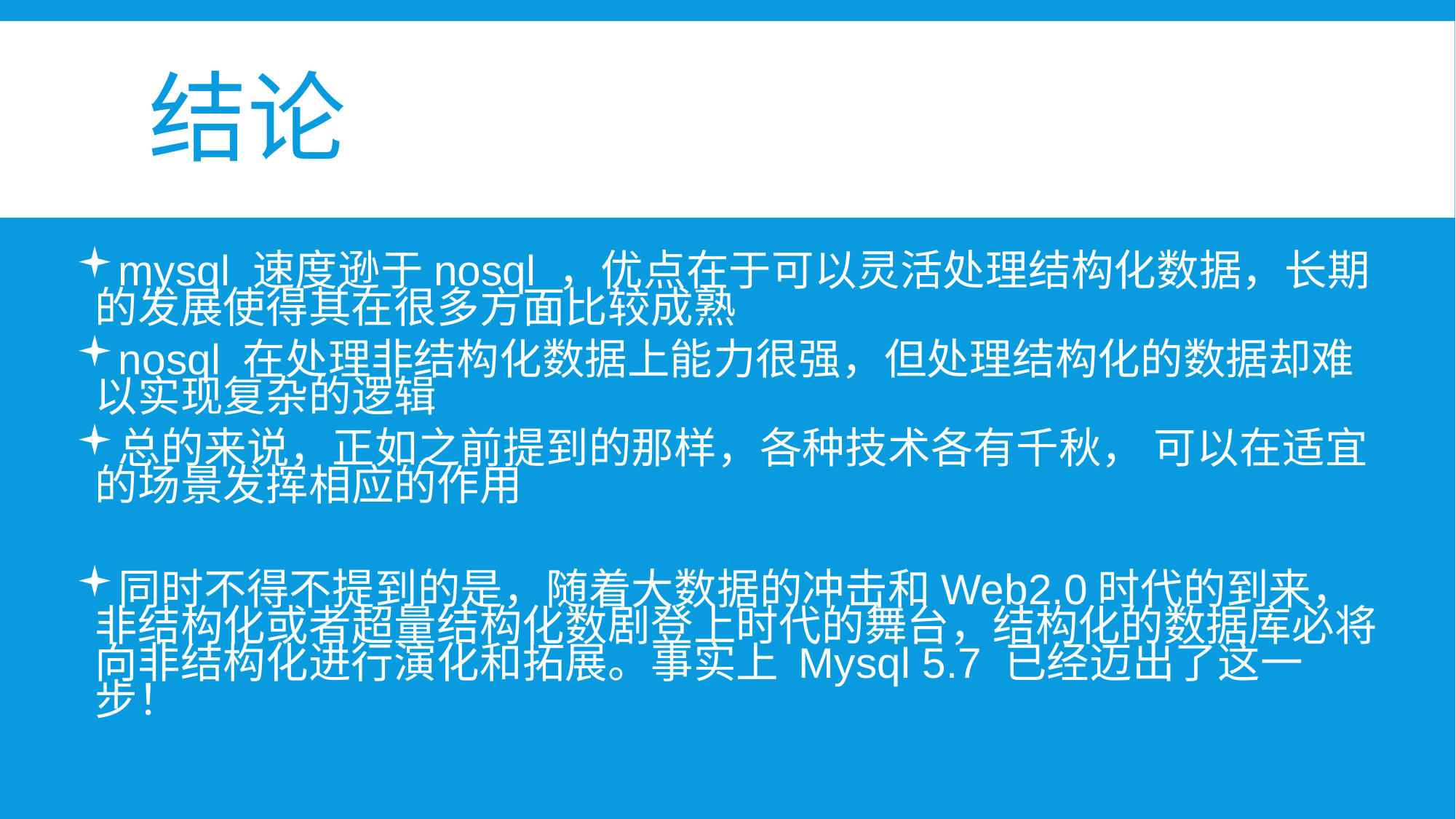

# 结论
mysql 速度逊于nosql ，优点在于可以灵活处理结构化数据，长期的发展使得其在很多方面比较成熟
nosql 在处理非结构化数据上能力很强，但处理结构化的数据却难以实现复杂的逻辑
总的来说，正如之前提到的那样，各种技术各有千秋， 可以在适宜的场景发挥相应的作用

同时不得不提到的是，随着大数据的冲击和Web2.0时代的到来，非结构化或者超量结构化数剧登上时代的舞台，结构化的数据库必将向非结构化进行演化和拓展。事实上 Mysql 5.7 已经迈出了这一步！